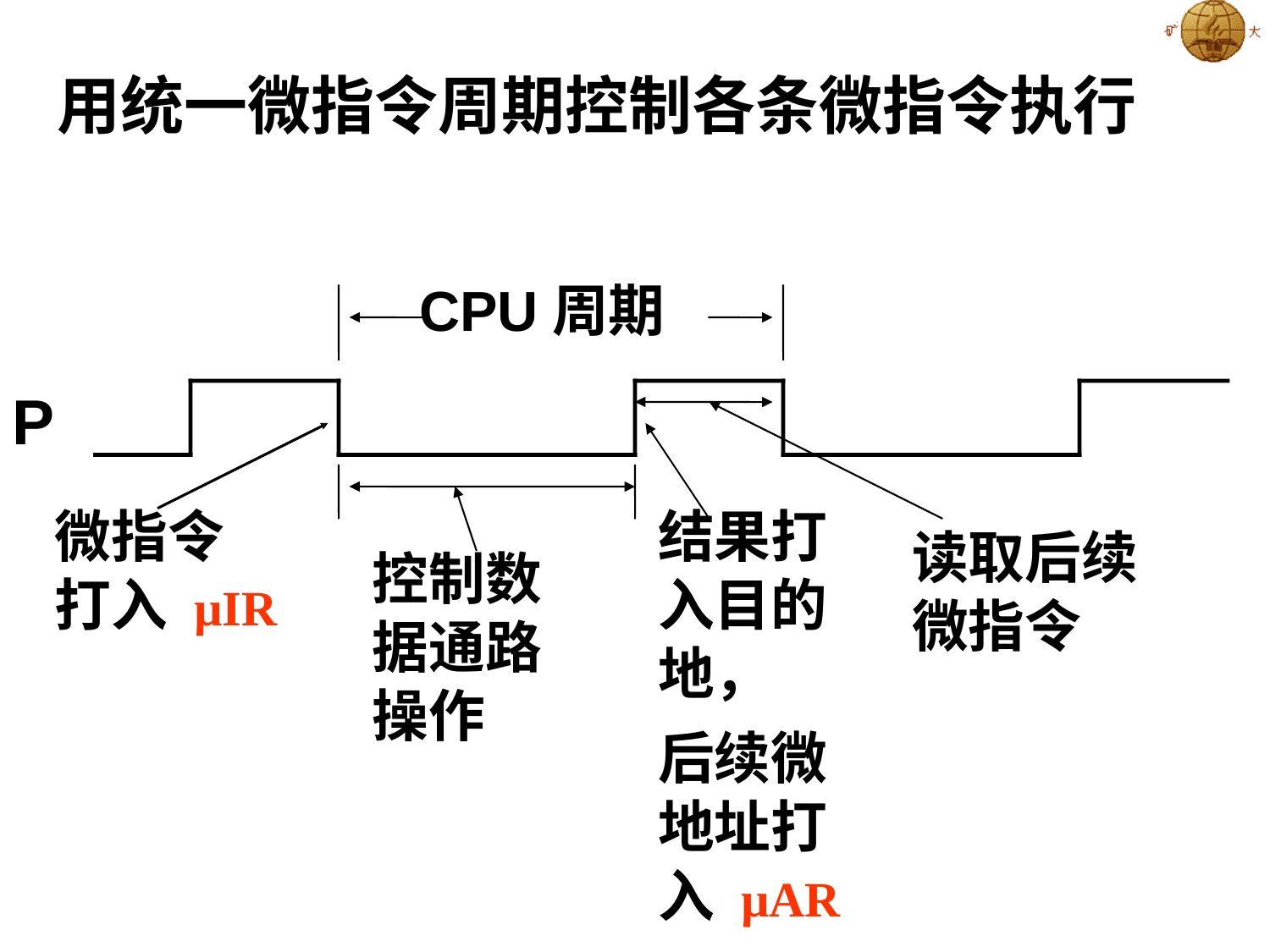

用统一微指令周期控制各条微指令执行

CPU周期

P

微指令
打入 µIR
结果打
入目的
地，
读取后续
微指令
控制数
据通路
操作
后续微
地址打
入 µAR